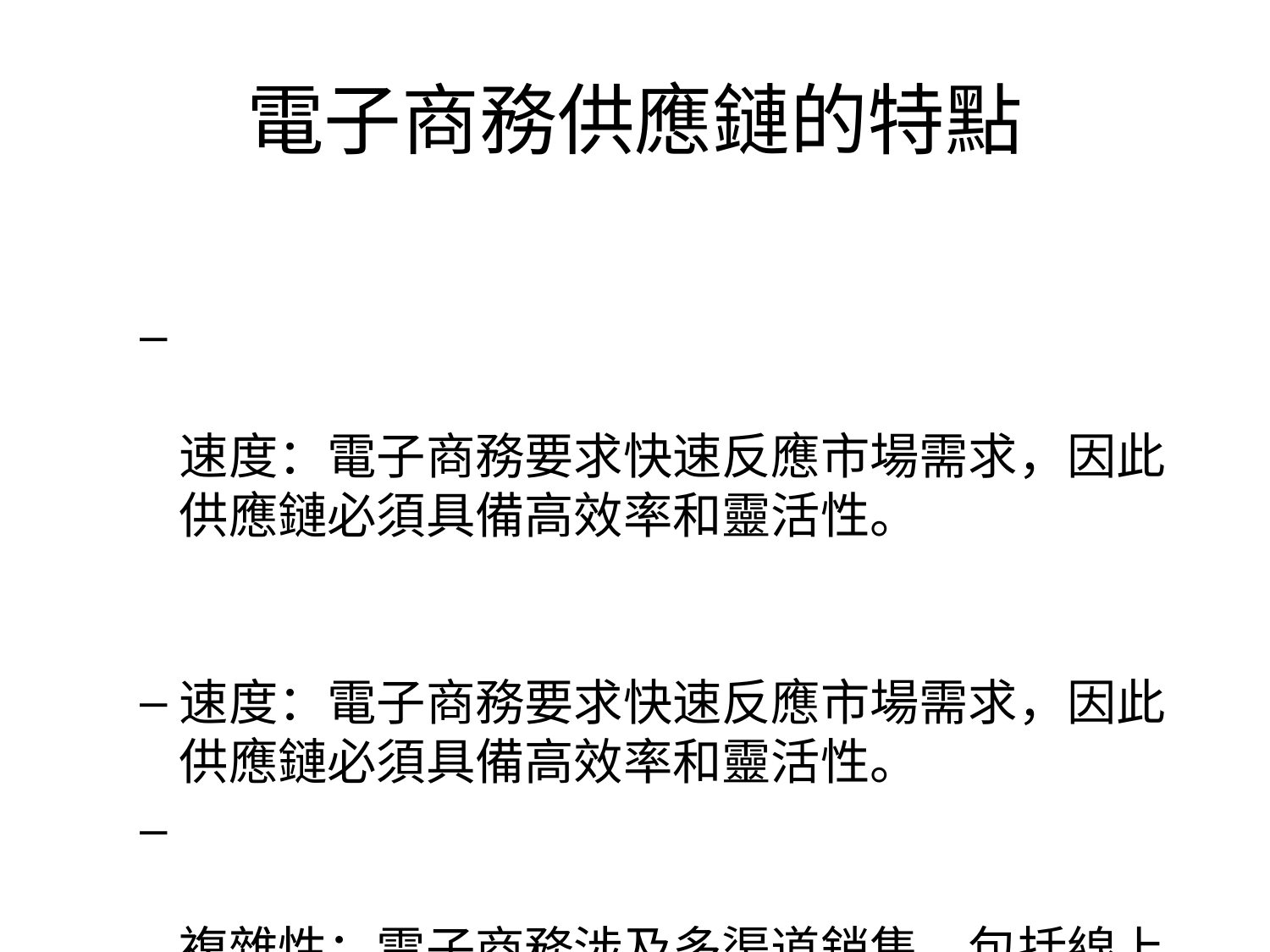

# 電子商務供應鏈的特點

速度：電子商務要求快速反應市場需求，因此供應鏈必須具備高效率和靈活性。
速度：電子商務要求快速反應市場需求，因此供應鏈必須具備高效率和靈活性。
複雜性：電子商務涉及多渠道銷售，包括線上和線下的協同，這使得供應鏈管理變得更加複雜。
複雜性：電子商務涉及多渠道銷售，包括線上和線下的協同，這使得供應鏈管理變得更加複雜。
全球性：隨著跨境電商的發展，供應鏈管理需要考慮全球物流、海關清關和國際支付等多方面的挑戰。
全球性：隨著跨境電商的發展，供應鏈管理需要考慮全球物流、海關清關和國際支付等多方面的挑戰。